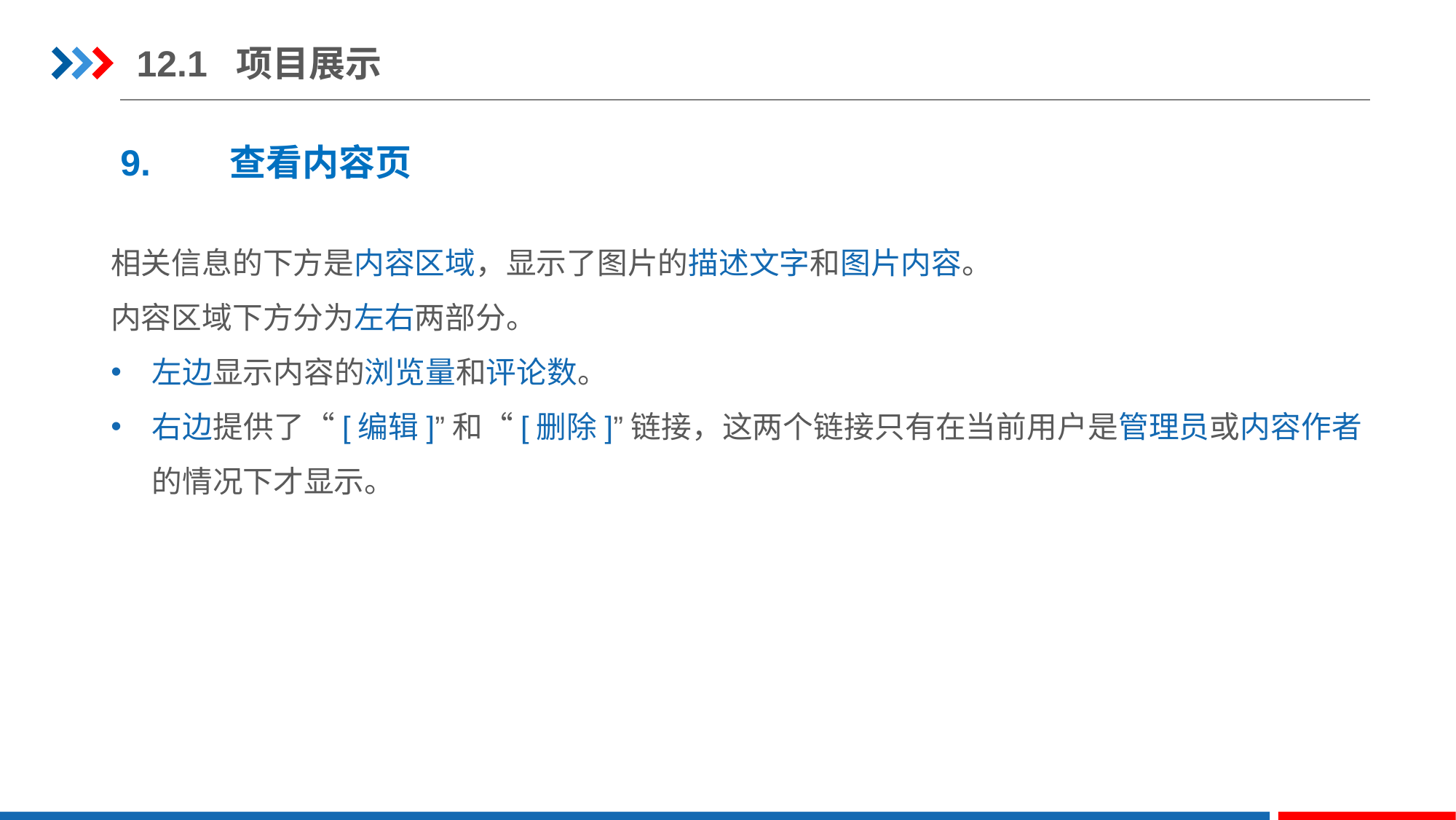

12.1  项目展示
9.	查看内容页
相关信息的下方是内容区域，显示了图片的描述文字和图片内容。
内容区域下方分为左右两部分。
左边显示内容的浏览量和评论数。
右边提供了“[编辑]”和“[删除]”链接，这两个链接只有在当前用户是管理员或内容作者的情况下才显示。